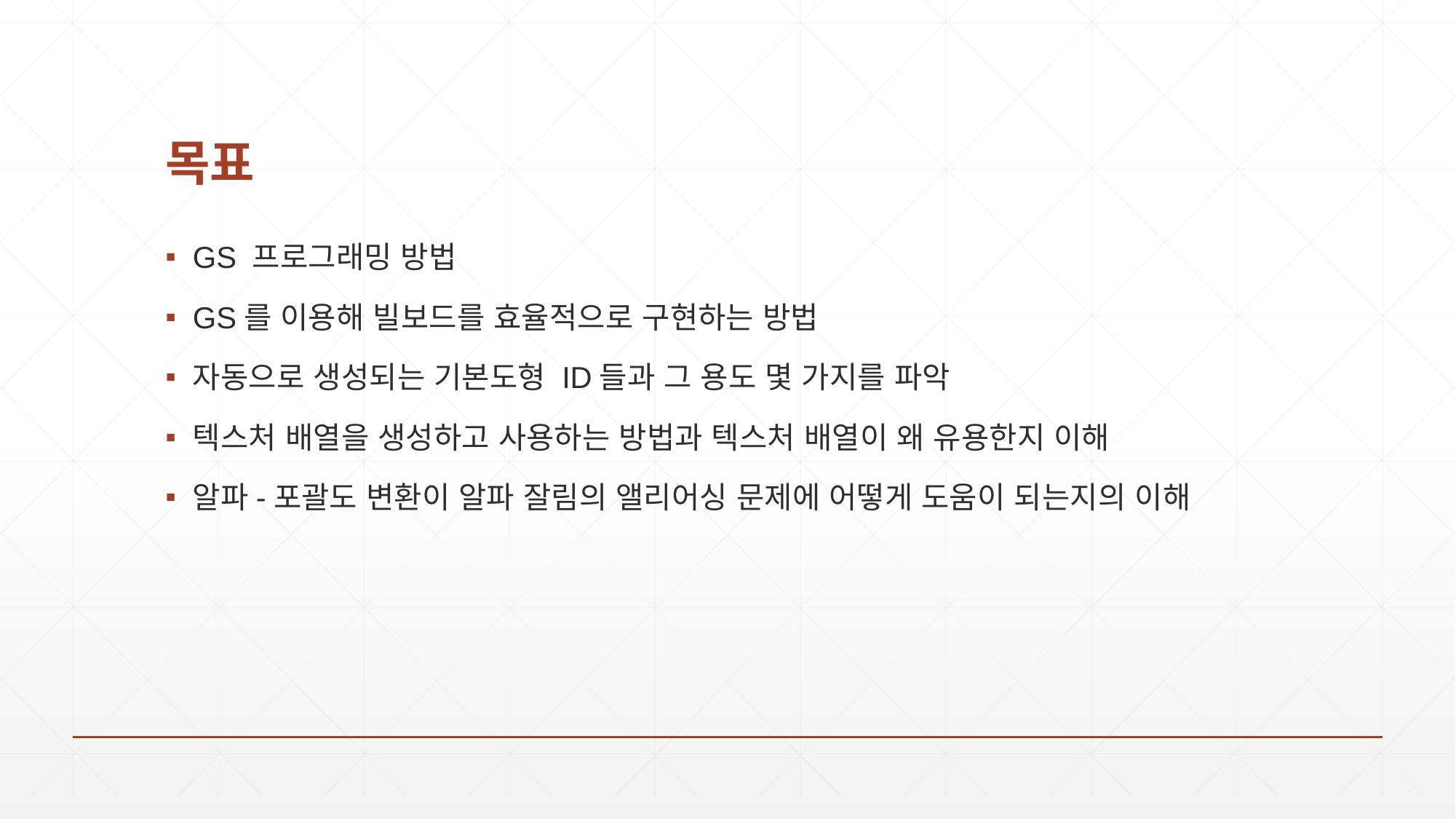

# 목표
GS 프로그래밍 방법
GS를 이용해 빌보드를 효율적으로 구현하는 방법
자동으로 생성되는 기본도형 ID들과 그 용도 몇 가지를 파악
텍스처 배열을 생성하고 사용하는 방법과 텍스처 배열이 왜 유용한지 이해
알파-포괄도 변환이 알파 잘림의 앨리어싱 문제에 어떻게 도움이 되는지의 이해